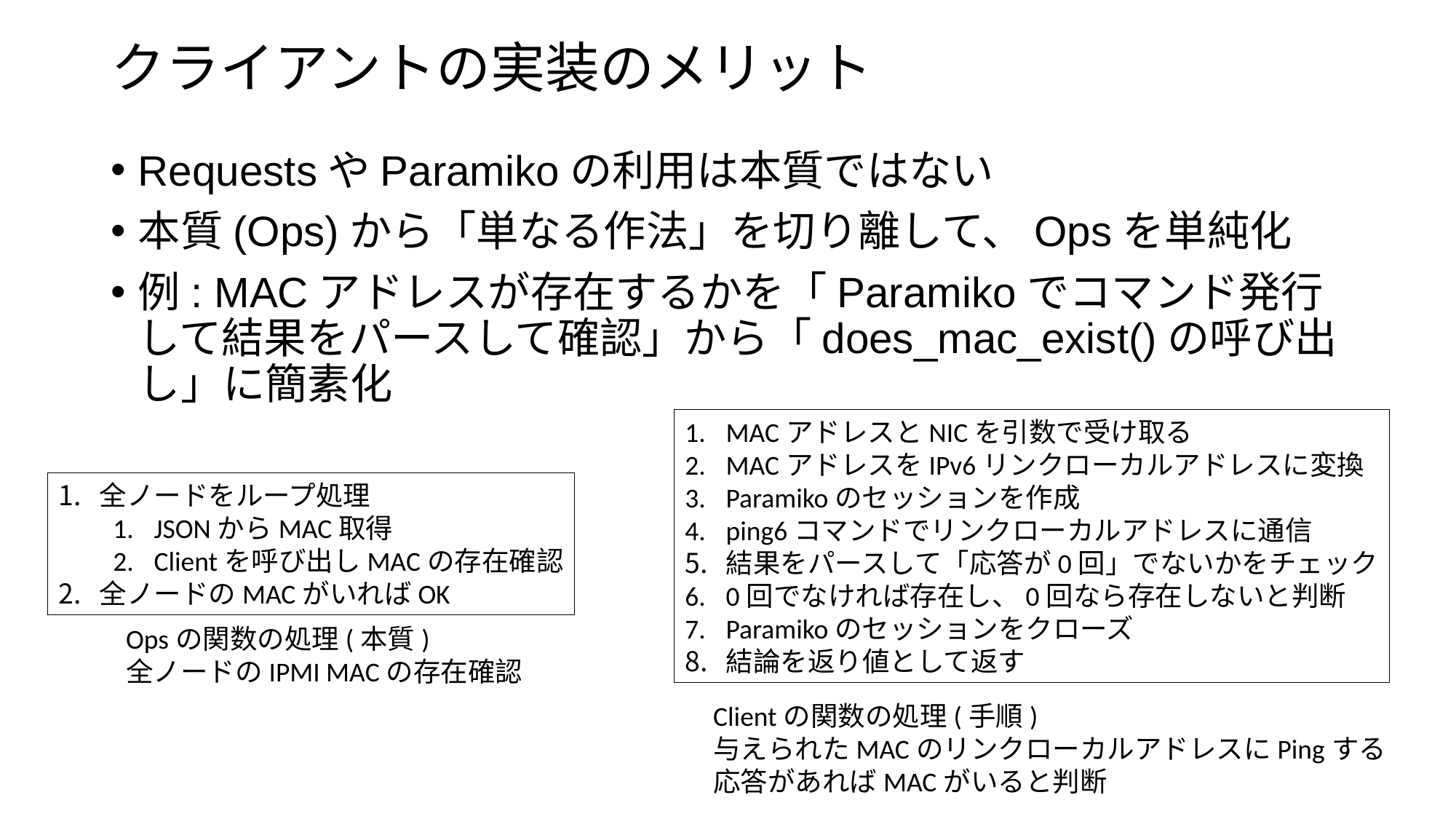

# クライアントの実装のメリット
RequestsやParamikoの利用は本質ではない
本質(Ops)から「単なる作法」を切り離して、Opsを単純化
例: MACアドレスが存在するかを「Paramikoでコマンド発行して結果をパースして確認」から「does_mac_exist()の呼び出し」に簡素化
MACアドレスとNICを引数で受け取る
MACアドレスをIPv6リンクローカルアドレスに変換
Paramikoのセッションを作成
ping6コマンドでリンクローカルアドレスに通信
結果をパースして「応答が0回」でないかをチェック
0回でなければ存在し、0回なら存在しないと判断
Paramikoのセッションをクローズ
結論を返り値として返す
全ノードをループ処理
JSONからMAC取得
Clientを呼び出しMACの存在確認
全ノードのMACがいればOK
Opsの関数の処理(本質)
全ノードのIPMI MACの存在確認
Clientの関数の処理(手順)
与えられたMACのリンクローカルアドレスにPingする
応答があればMACがいると判断